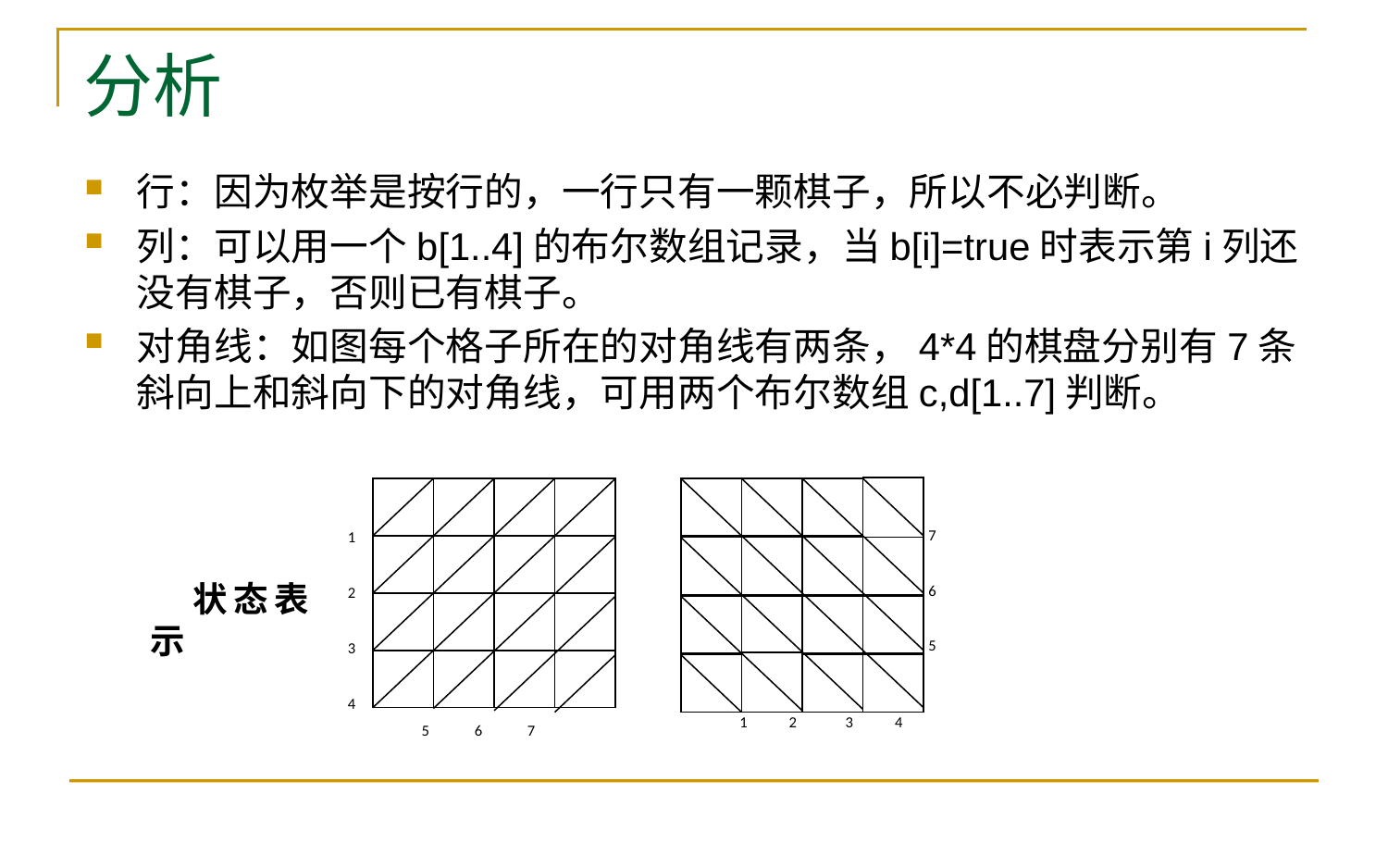

# 分析
行：因为枚举是按行的，一行只有一颗棋子，所以不必判断。
列：可以用一个b[1..4]的布尔数组记录，当b[i]=true时表示第i列还没有棋子，否则已有棋子。
对角线：如图每个格子所在的对角线有两条，4*4的棋盘分别有7条斜向上和斜向下的对角线，可用两个布尔数组c,d[1..7]判断。

  状态表示

7

6

5

1

2

3

4
   1            2              3            4
    5             6             7